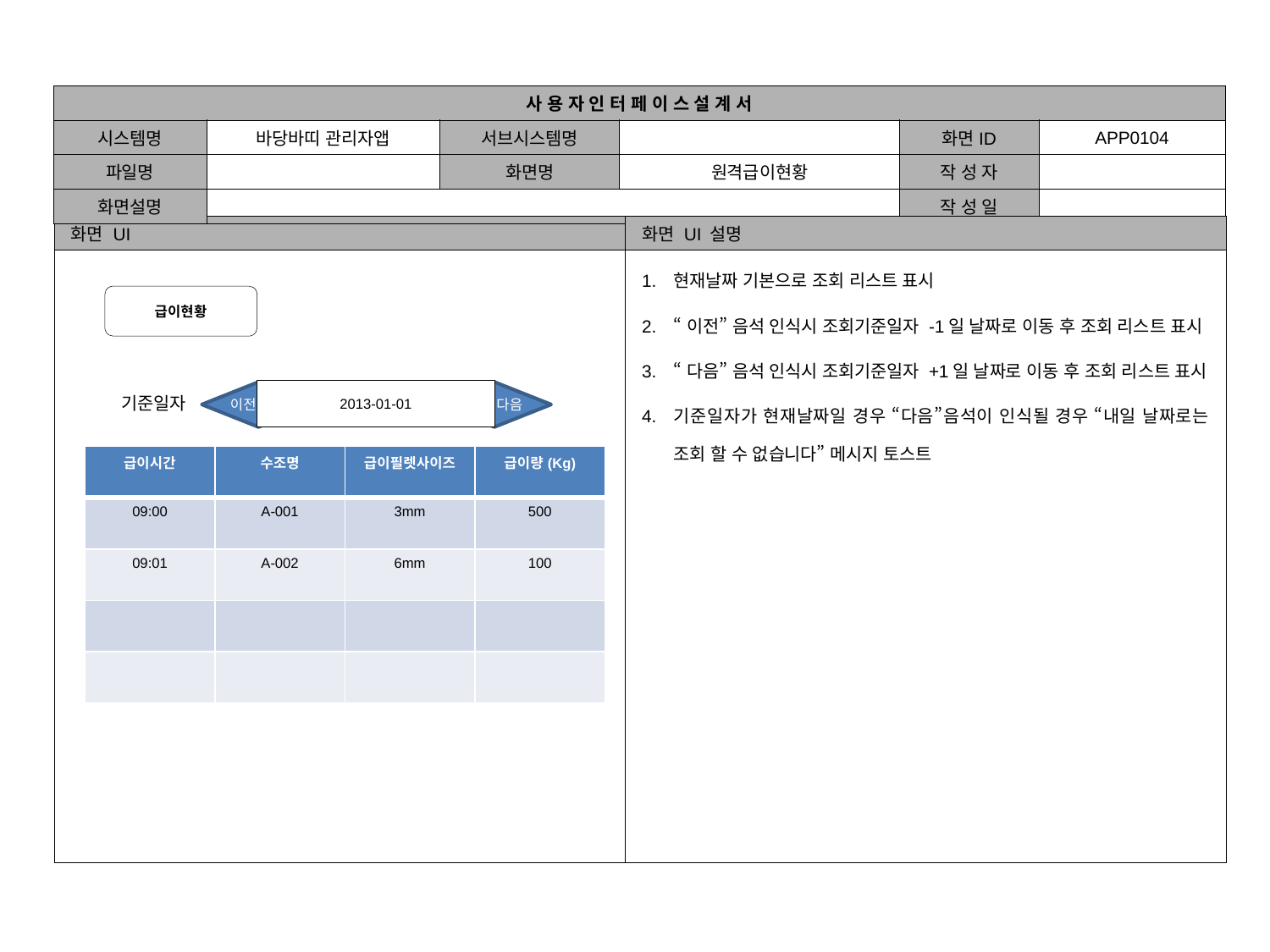

| 사 용 자 인 터 페 이 스 설 계 서 |  |  |  |  |  |
| --- | --- | --- | --- | --- | --- |
| 시스템명 | 바당바띠 관리자앱 | 서브시스템명 |  | 화면ID | APP0104 |
| 파일명 |  | 화면명 | 원격급이현황 | 작 성 자 |  |
| 화면설명 |  |  |  | 작 성 일 |  |
| 화면 UI |
| --- |
|  |
| 화면 UI 설명 |
| --- |
| 현재날짜 기본으로 조회 리스트 표시 “이전” 음석 인식시 조회기준일자 -1일 날짜로 이동 후 조회 리스트 표시 “다음” 음석 인식시 조회기준일자 +1일 날짜로 이동 후 조회 리스트 표시 기준일자가 현재날짜일 경우 “다음”음석이 인식될 경우 “내일 날짜로는 조회 할 수 없습니다” 메시지 토스트 |
급이현황
2013-01-01
이전
다음
기준일자
| 급이시간 | 수조명 | 급이필렛사이즈 | 급이량(Kg) |
| --- | --- | --- | --- |
| 09:00 | A-001 | 3mm | 500 |
| 09:01 | A-002 | 6mm | 100 |
|  |  |  |  |
|  |  |  |  |